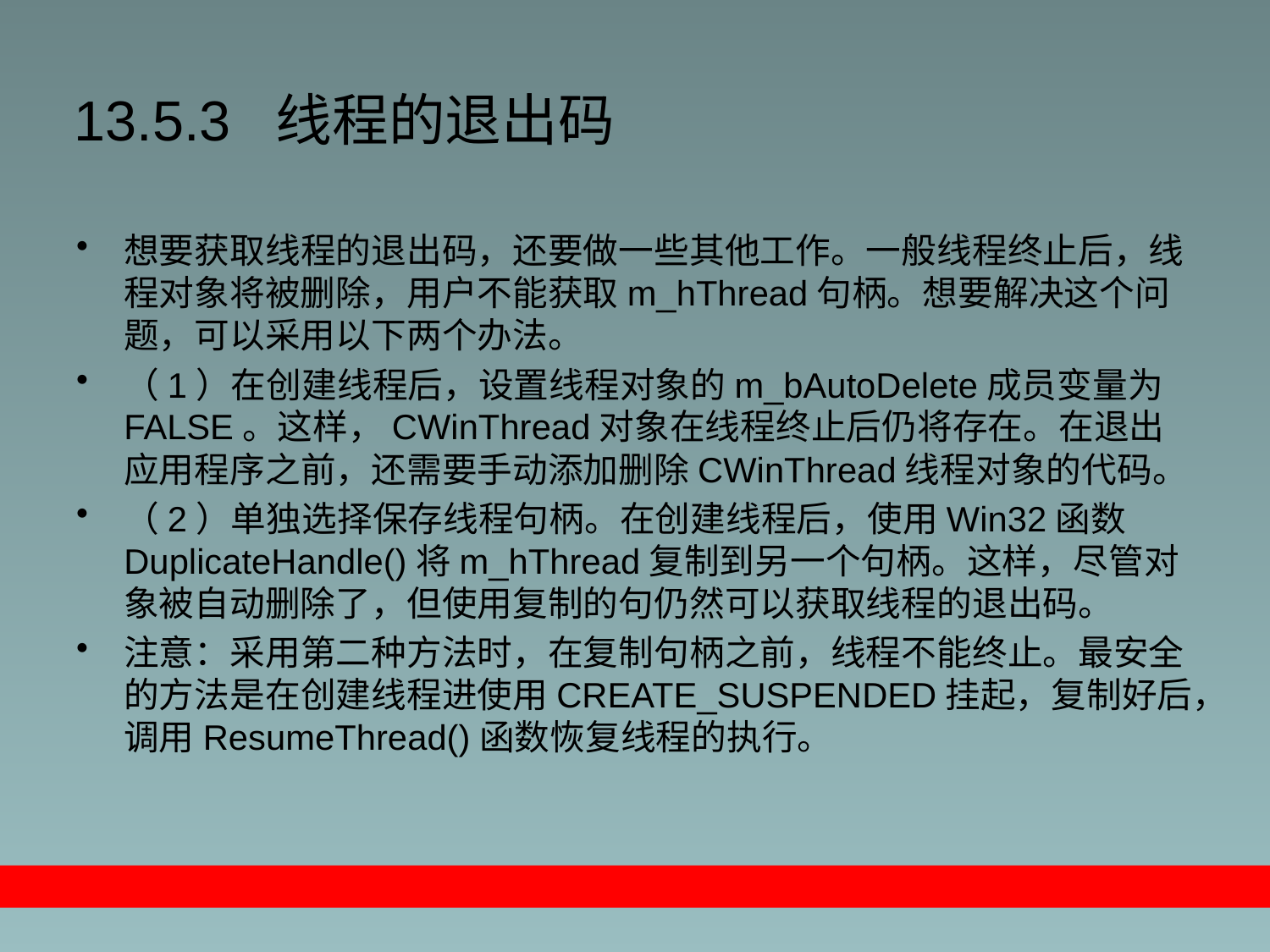

# 13.5.3  线程的退出码
想要获取线程的退出码，还要做一些其他工作。一般线程终止后，线程对象将被删除，用户不能获取m_hThread句柄。想要解决这个问题，可以采用以下两个办法。
（1）在创建线程后，设置线程对象的m_bAutoDelete成员变量为FALSE。这样，CWinThread对象在线程终止后仍将存在。在退出应用程序之前，还需要手动添加删除CWinThread线程对象的代码。
（2）单独选择保存线程句柄。在创建线程后，使用Win32函数DuplicateHandle()将m_hThread复制到另一个句柄。这样，尽管对象被自动删除了，但使用复制的句仍然可以获取线程的退出码。
注意：采用第二种方法时，在复制句柄之前，线程不能终止。最安全的方法是在创建线程进使用CREATE_SUSPENDED挂起，复制好后，调用ResumeThread()函数恢复线程的执行。